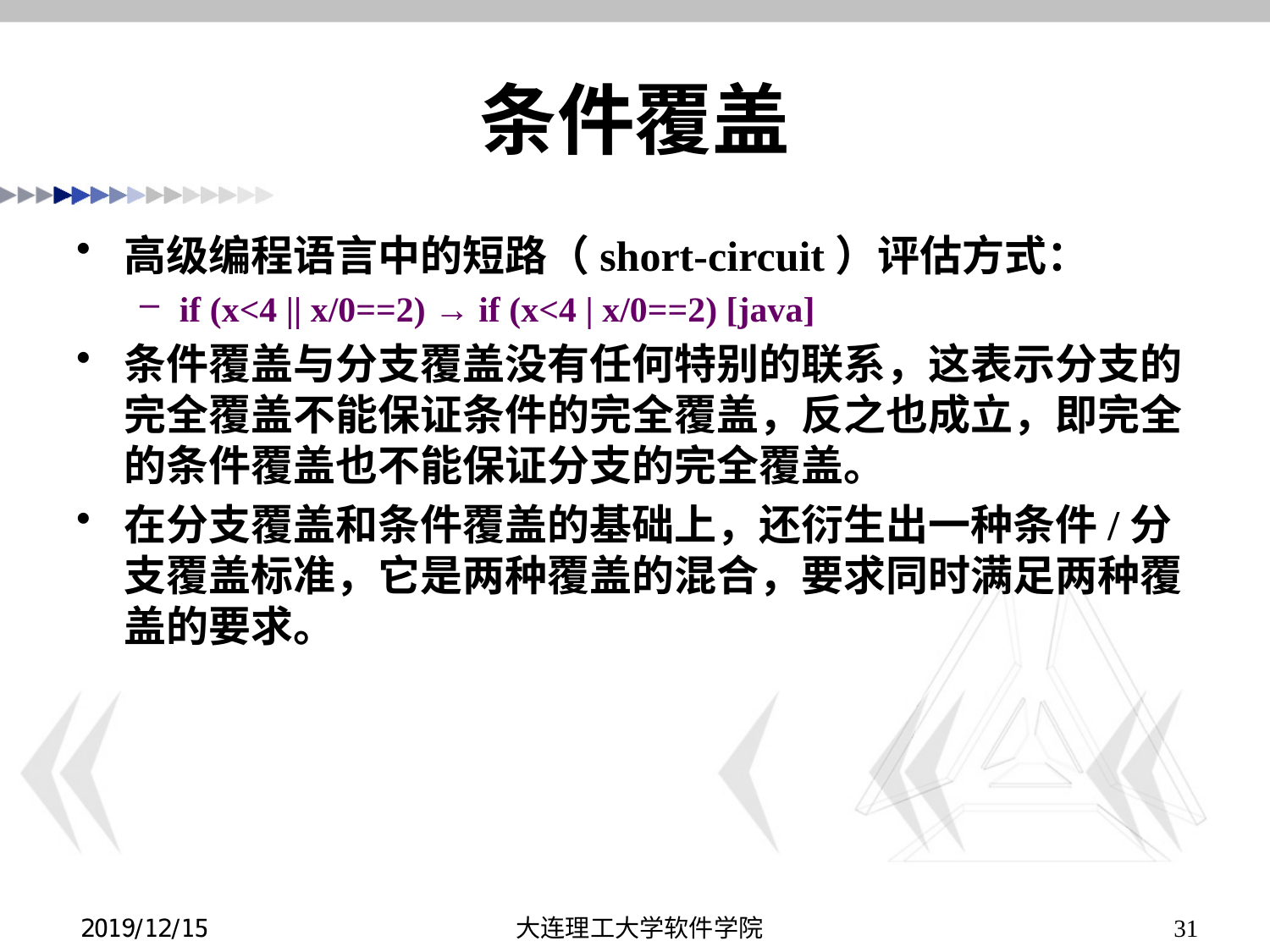

# 条件覆盖
高级编程语言中的短路（short-circuit）评估方式：
if (x<4 || x/0==2) → if (x<4 | x/0==2) [java]
条件覆盖与分支覆盖没有任何特别的联系，这表示分支的完全覆盖不能保证条件的完全覆盖，反之也成立，即完全的条件覆盖也不能保证分支的完全覆盖。
在分支覆盖和条件覆盖的基础上，还衍生出一种条件/分支覆盖标准，它是两种覆盖的混合，要求同时满足两种覆盖的要求。
2019/12/15
大连理工大学软件学院
31